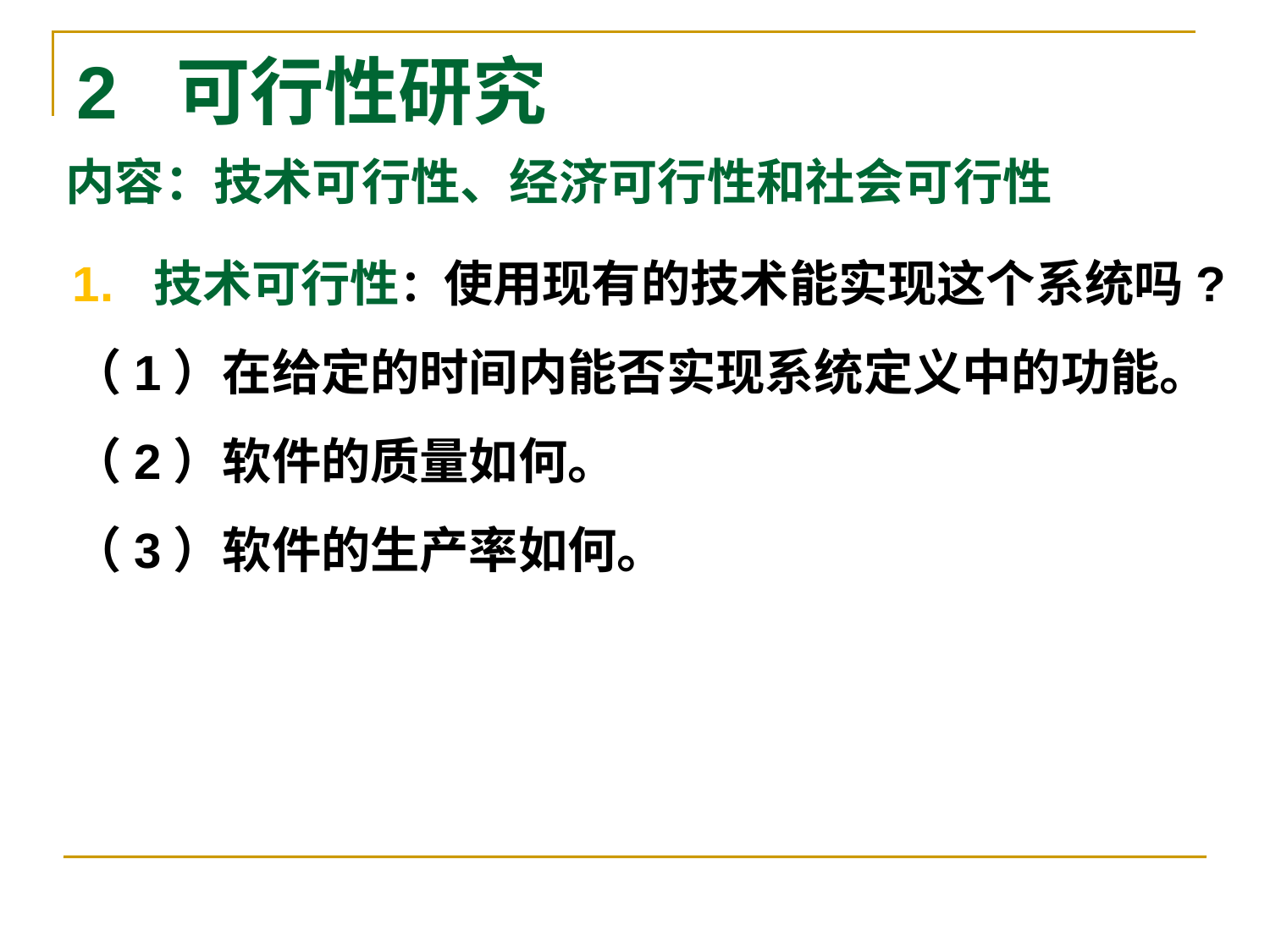

# 2  可行性研究
内容：技术可行性、经济可行性和社会可行性

1.  技术可行性：使用现有的技术能实现这个系统吗?
（1）在给定的时间内能否实现系统定义中的功能。
（2）软件的质量如何。
（3）软件的生产率如何。